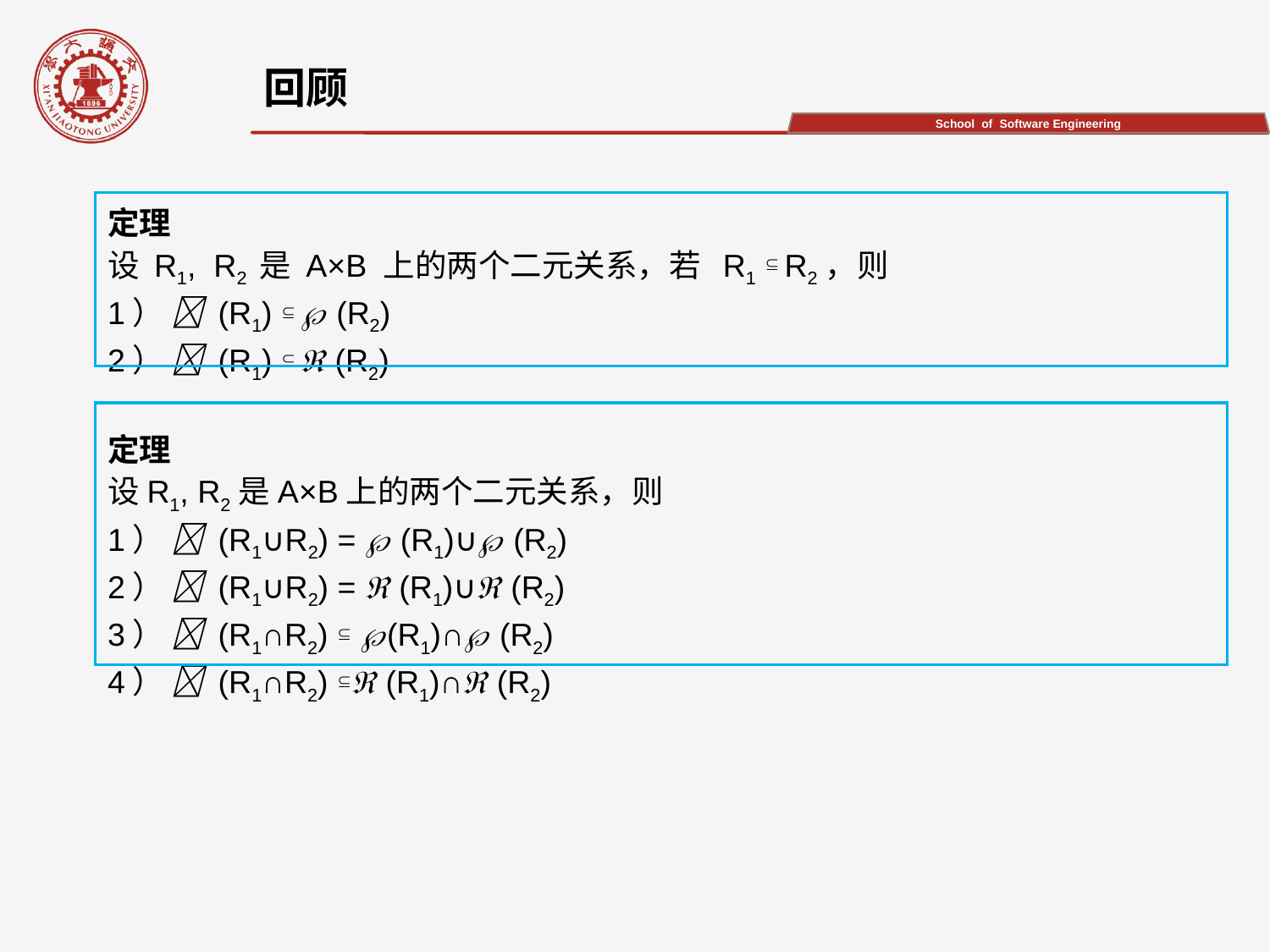

回顾

定理
设 R1,  R2 是 A×B 上的两个二元关系，若  R1 ⊆ R2，则
1） ℘ (R1) ⊆ ℘ (R2)
2） ℜ (R1) ⊆ ℜ (R2)

定理
设R1, R2是A×B上的两个二元关系，则
1） ℘ (R1∪R2) = ℘ (R1)∪℘ (R2)
2） ℜ (R1∪R2) = ℜ (R1)∪ℜ (R2)
3） ℘ (R1∩R2) ⊆ ℘(R1)∩℘ (R2)
4） ℜ (R1∩R2) ⊆ℜ (R1)∩ℜ (R2)